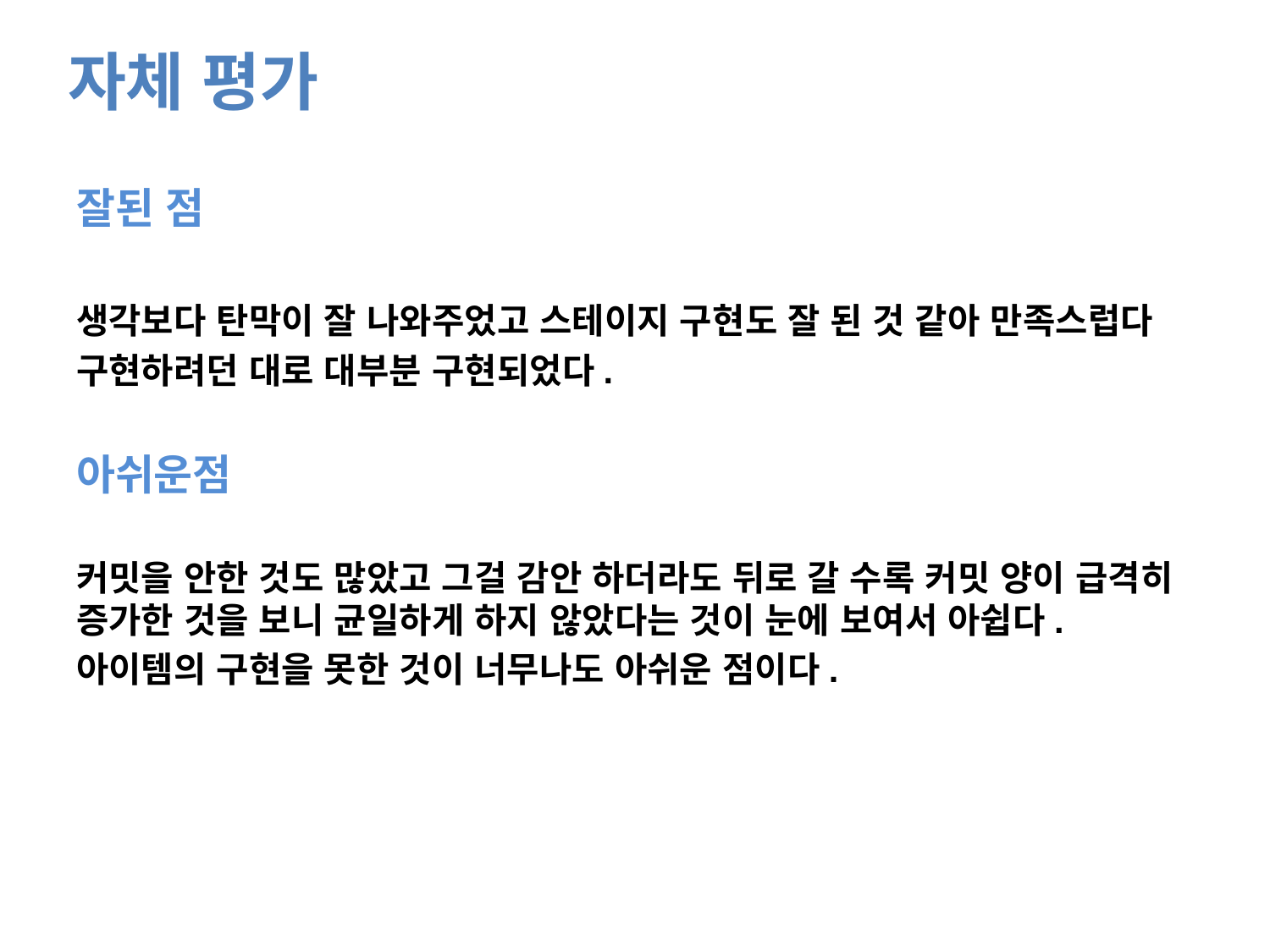

# 자체 평가

잘된 점

생각보다 탄막이 잘 나와주었고 스테이지 구현도 잘 된 것 같아 만족스럽다
구현하려던 대로 대부분 구현되었다.

아쉬운점

커밋을 안한 것도 많았고 그걸 감안 하더라도 뒤로 갈 수록 커밋 양이 급격히 증가한 것을 보니 균일하게 하지 않았다는 것이 눈에 보여서 아쉽다.
아이템의 구현을 못한 것이 너무나도 아쉬운 점이다.